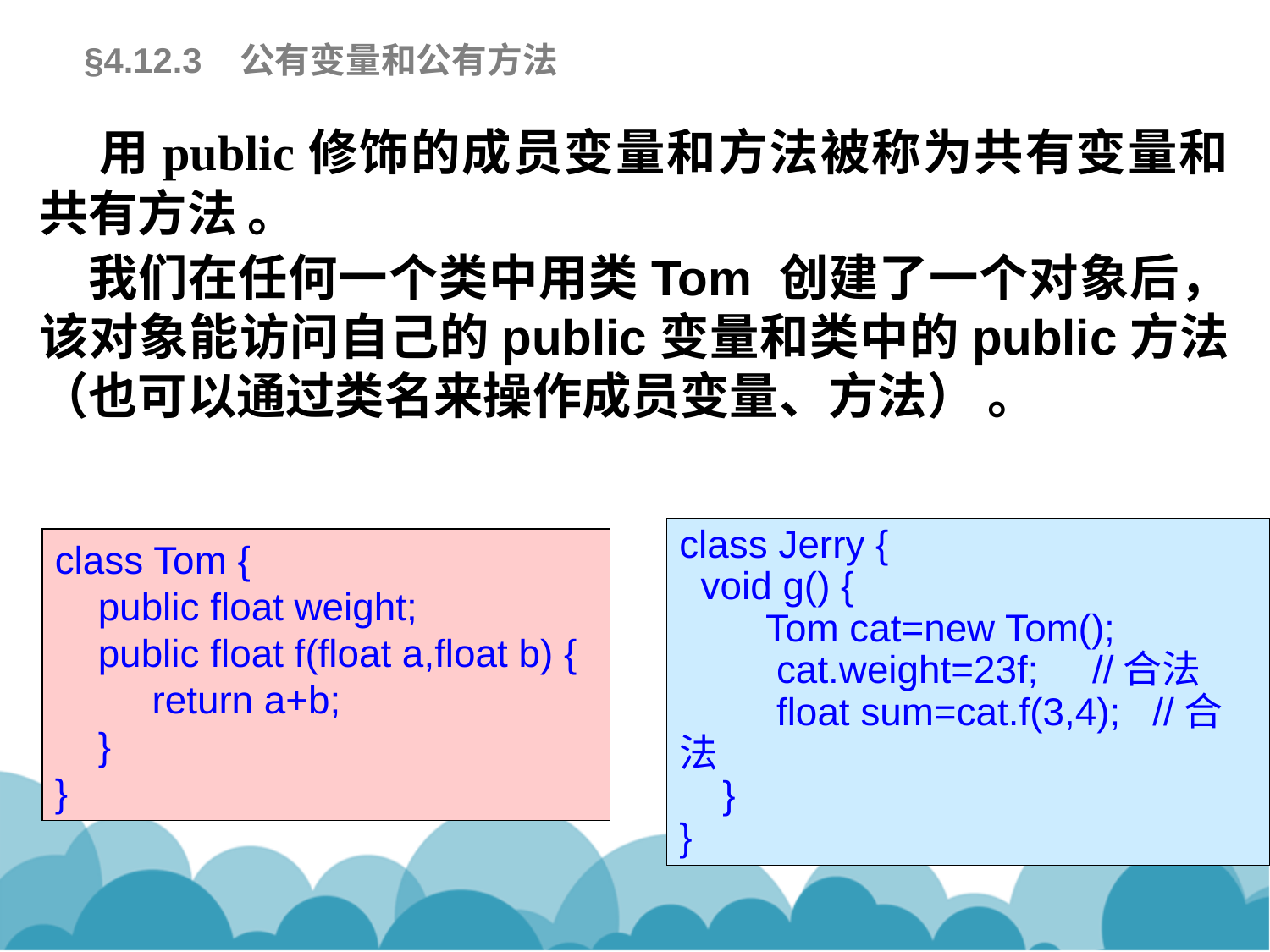

§4.12.3   公有变量和公有方法
   用public修饰的成员变量和方法被称为共有变量和共有方法 。
   我们在任何一个类中用类Tom 创建了一个对象后，该对象能访问自己的public变量和类中的public方法（也可以通过类名来操作成员变量、方法） 。
class Jerry {
  void g() {
        Tom cat=new Tom();
         cat.weight=23f;     //合法
         float sum=cat.f(3,4);   //合法
    }
}
class Tom {
    public float weight;
    public float f(float a,float b) {
         return a+b;
    }
}
120